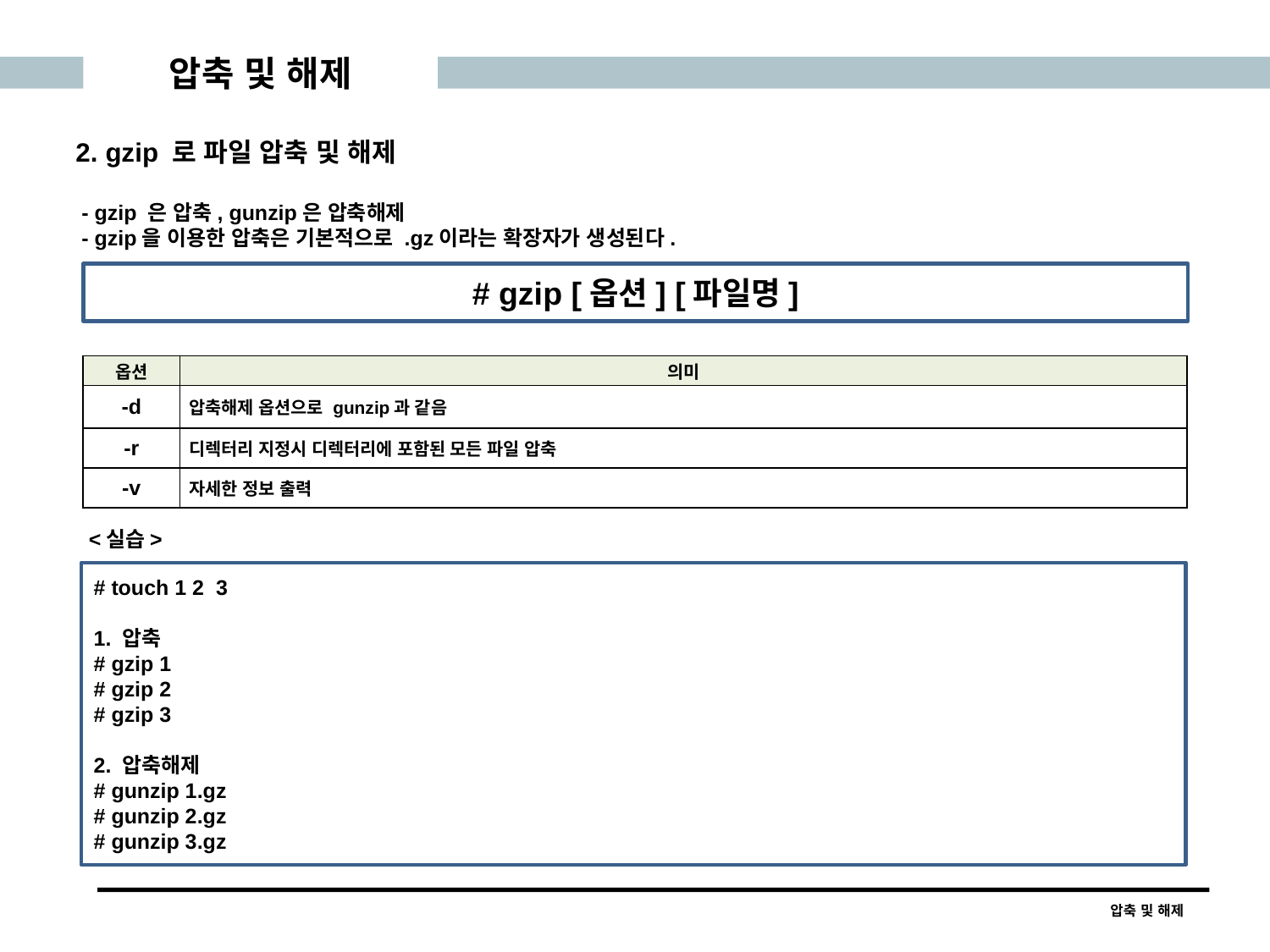

압축 및 해제

2. gzip 로 파일 압축 및 해제

 - gzip 은 압축, gunzip은 압축해제
 - gzip을 이용한 압축은 기본적으로 .gz이라는 확장자가 생성된다.
# gzip [옵션] [파일명]
| 옵션 | 의미 |
| --- | --- |
| -d | 압축해제 옵션으로 gunzip과 같음 |
| -r | 디렉터리 지정시 디렉터리에 포함된 모든 파일 압축 |
| -v | 자세한 정보 출력 |
<실습>
# touch 1 2  3

1. 압축
# gzip 1
# gzip 2
# gzip 3

2. 압축해제
# gunzip 1.gz
# gunzip 2.gz
# gunzip 3.gz

압축 및 해제